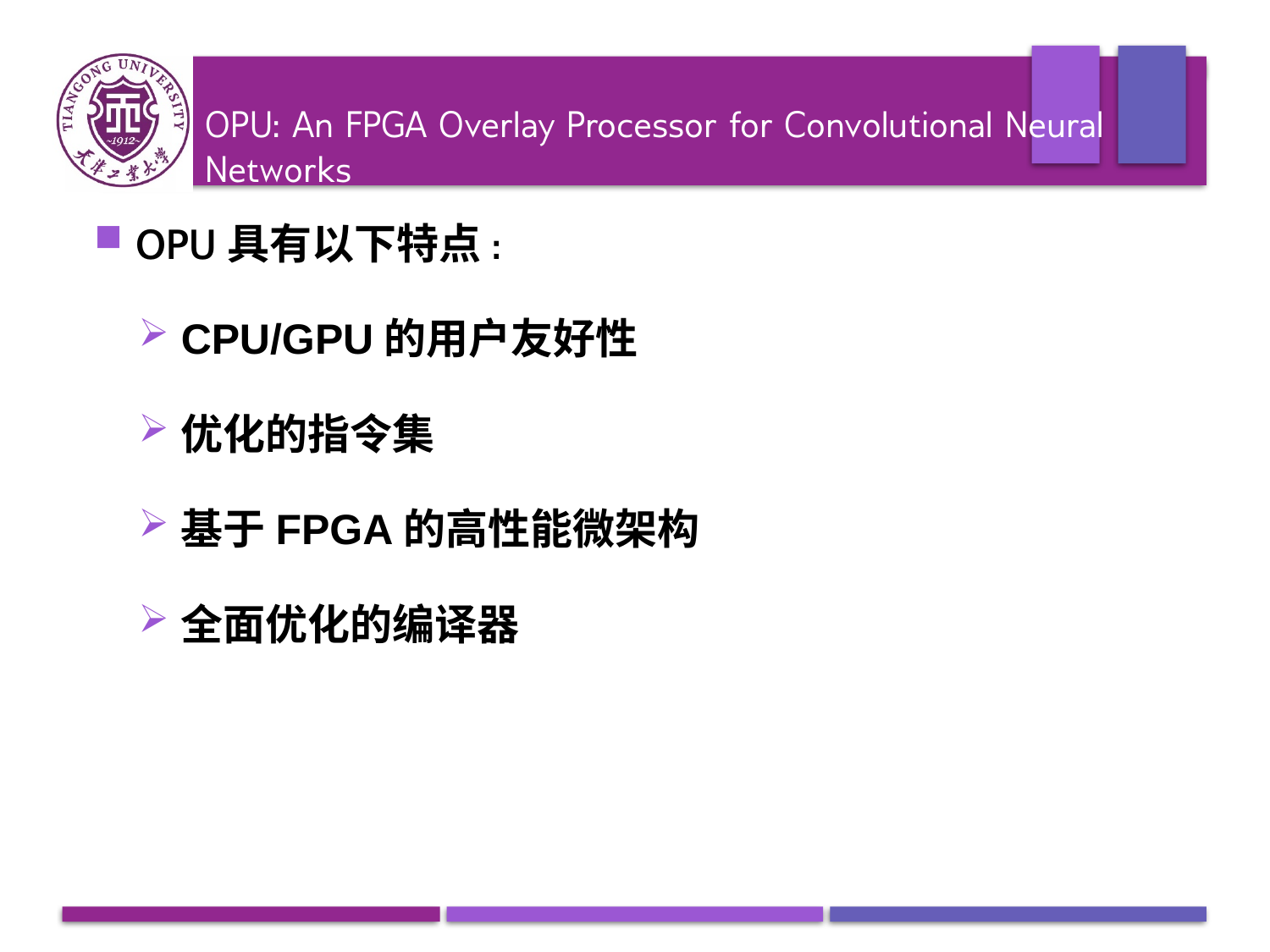

# OPU: An FPGA Overlay Processor for Convolutional Neural Networks
OPU具有以下特点:
CPU/GPU的用户友好性
优化的指令集
基于FPGA的高性能微架构
全面优化的编译器